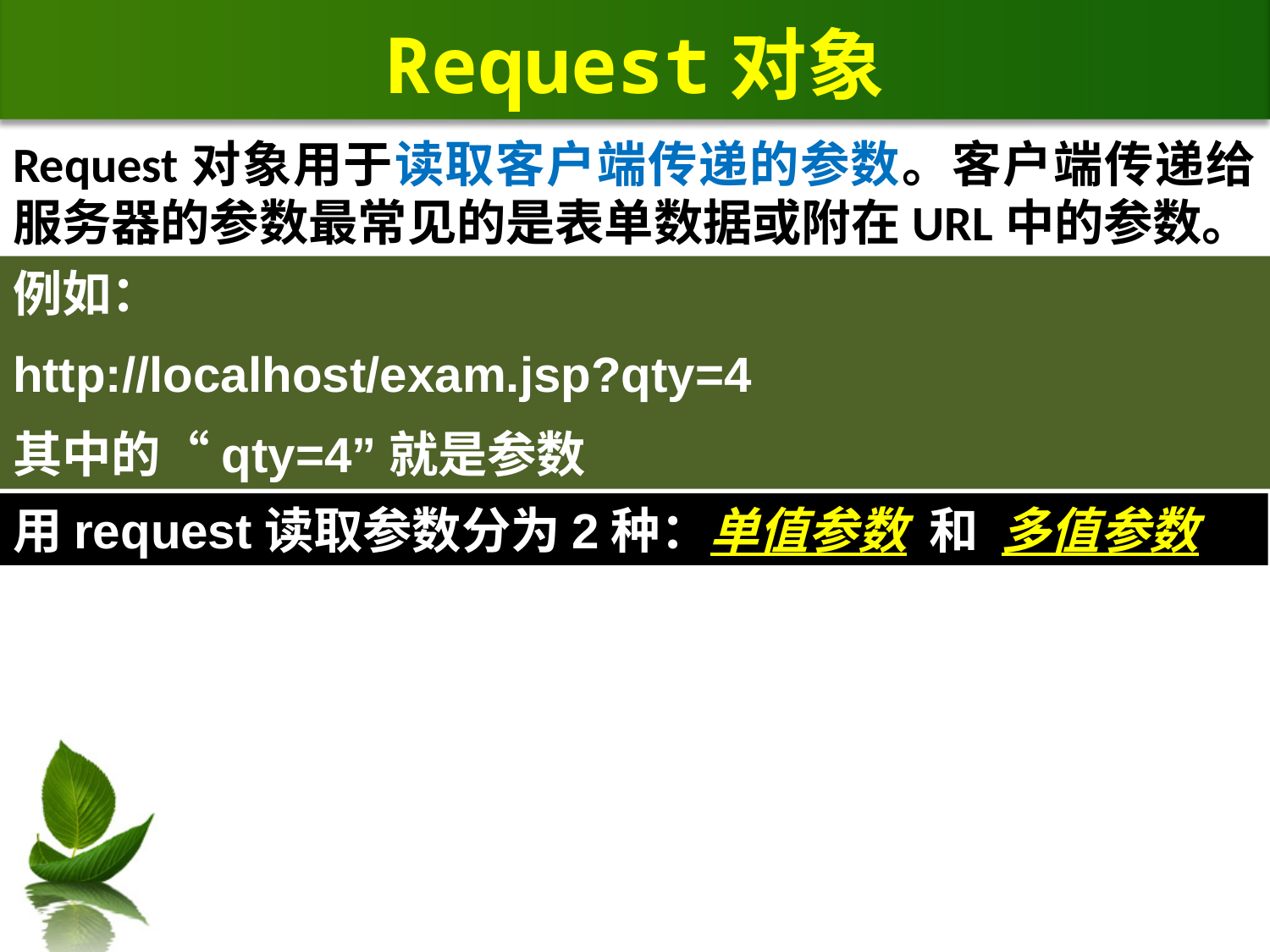

# Request对象
Request对象用于读取客户端传递的参数。客户端传递给服务器的参数最常见的是表单数据或附在URL中的参数。
例如：
http://localhost/exam.jsp?qty=4
其中的“qty=4”就是参数
用request读取参数分为2种：单值参数  和  多值参数